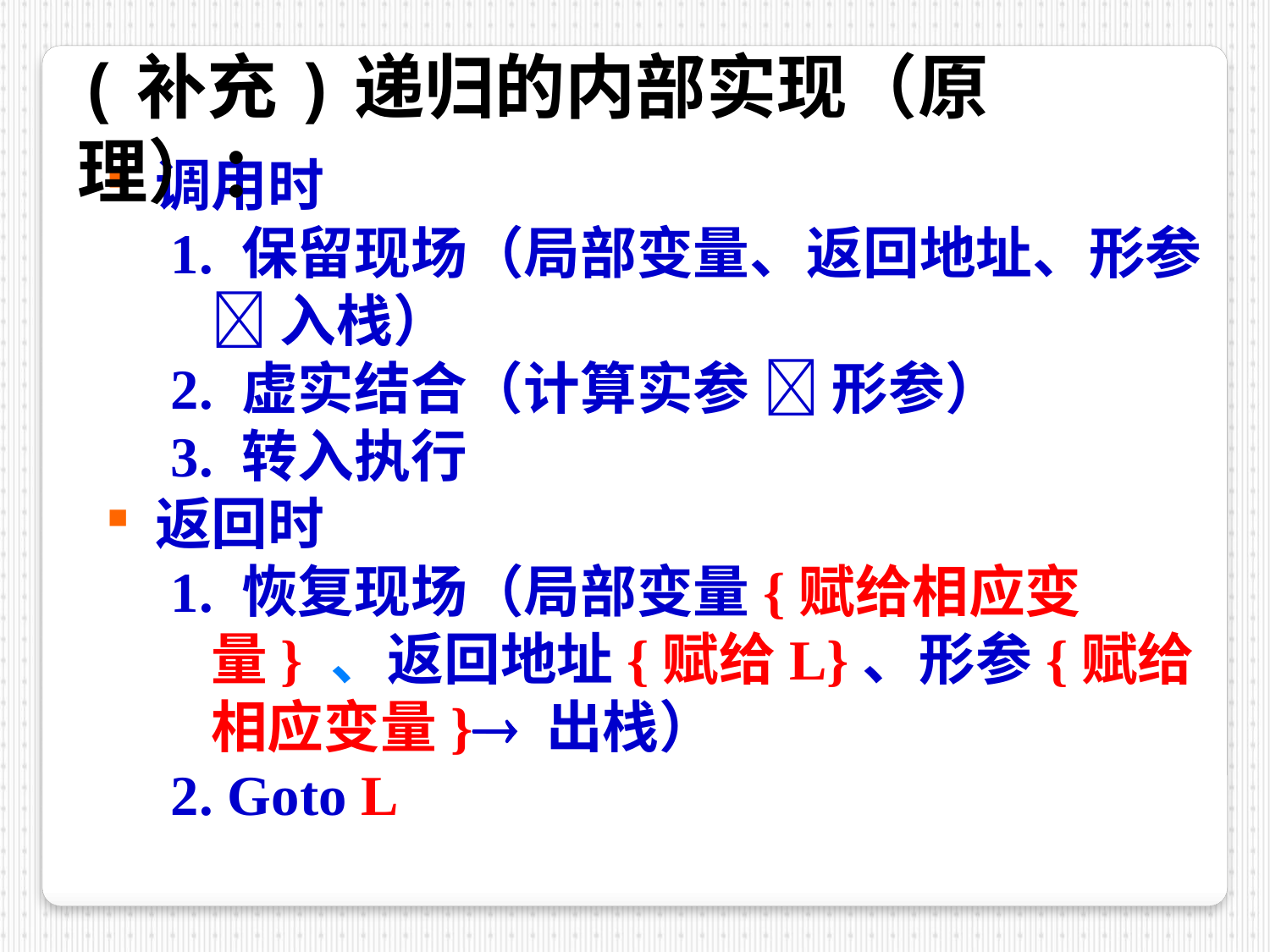

(补充)递归的内部实现（原理）：
调用时
1. 保留现场（局部变量、返回地址、形参→ 入栈）
2. 虚实结合（计算实参 → 形参）
3. 转入执行
返回时
1. 恢复现场（局部变量{赋给相应变量} 、返回地址{赋给L}、形参{赋给相应变量}→ 出栈）
2. Goto L